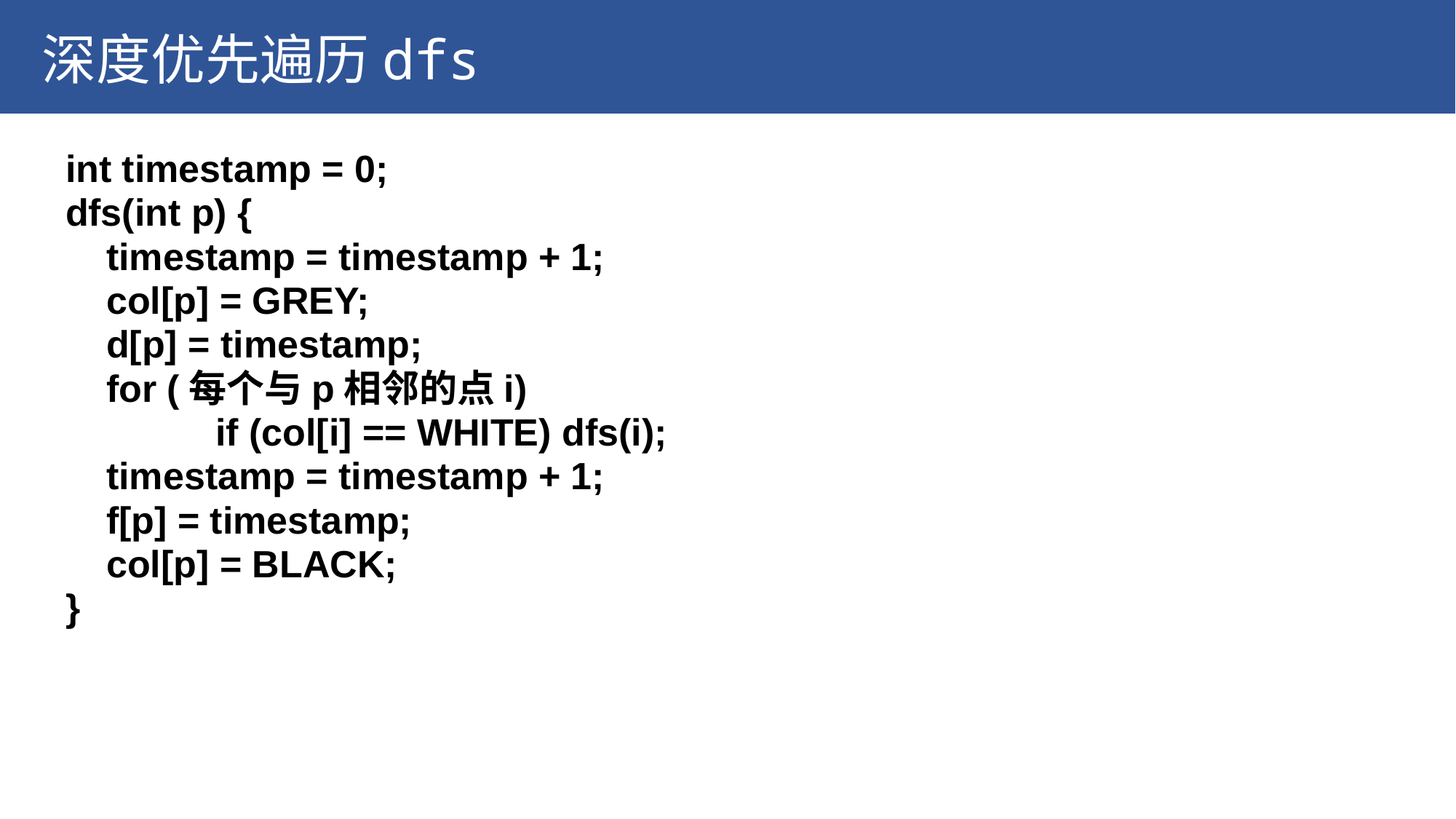

深度优先遍历dfs
int timestamp = 0;
dfs(int p) {
	timestamp = timestamp + 1;
	col[p] = GREY;
	d[p] = timestamp;
	for (每个与p相邻的点i)
		if (col[i] == WHITE) dfs(i);
	timestamp = timestamp + 1;
	f[p] = timestamp;
	col[p] = BLACK;
}